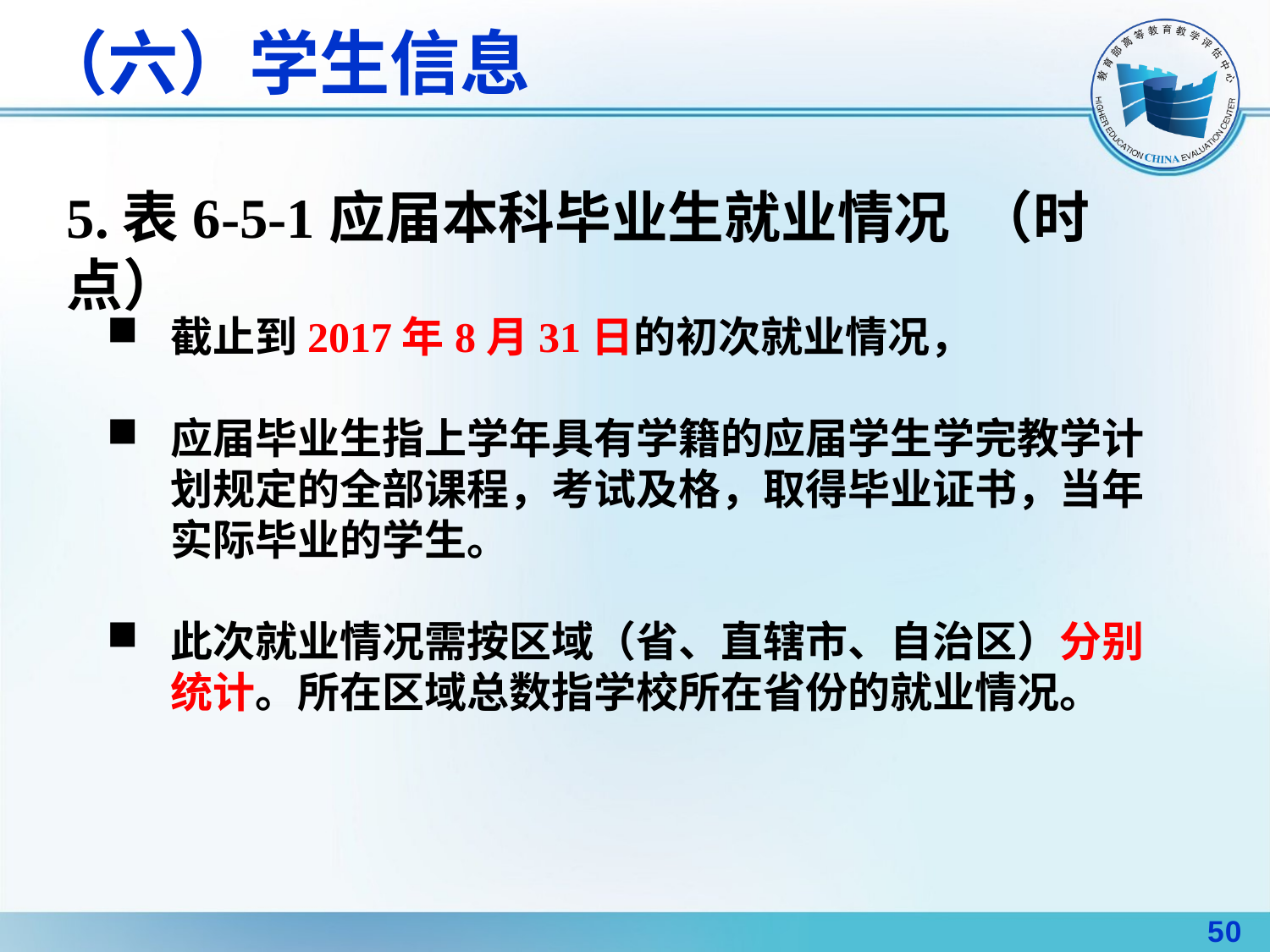

# （六）学生信息
5.表6-5-1应届本科毕业生就业情况  （时点）
截止到2017年8月31日的初次就业情况，

应届毕业生指上学年具有学籍的应届学生学完教学计划规定的全部课程，考试及格，取得毕业证书，当年实际毕业的学生。

此次就业情况需按区域（省、直辖市、自治区）分别统计。所在区域总数指学校所在省份的就业情况。